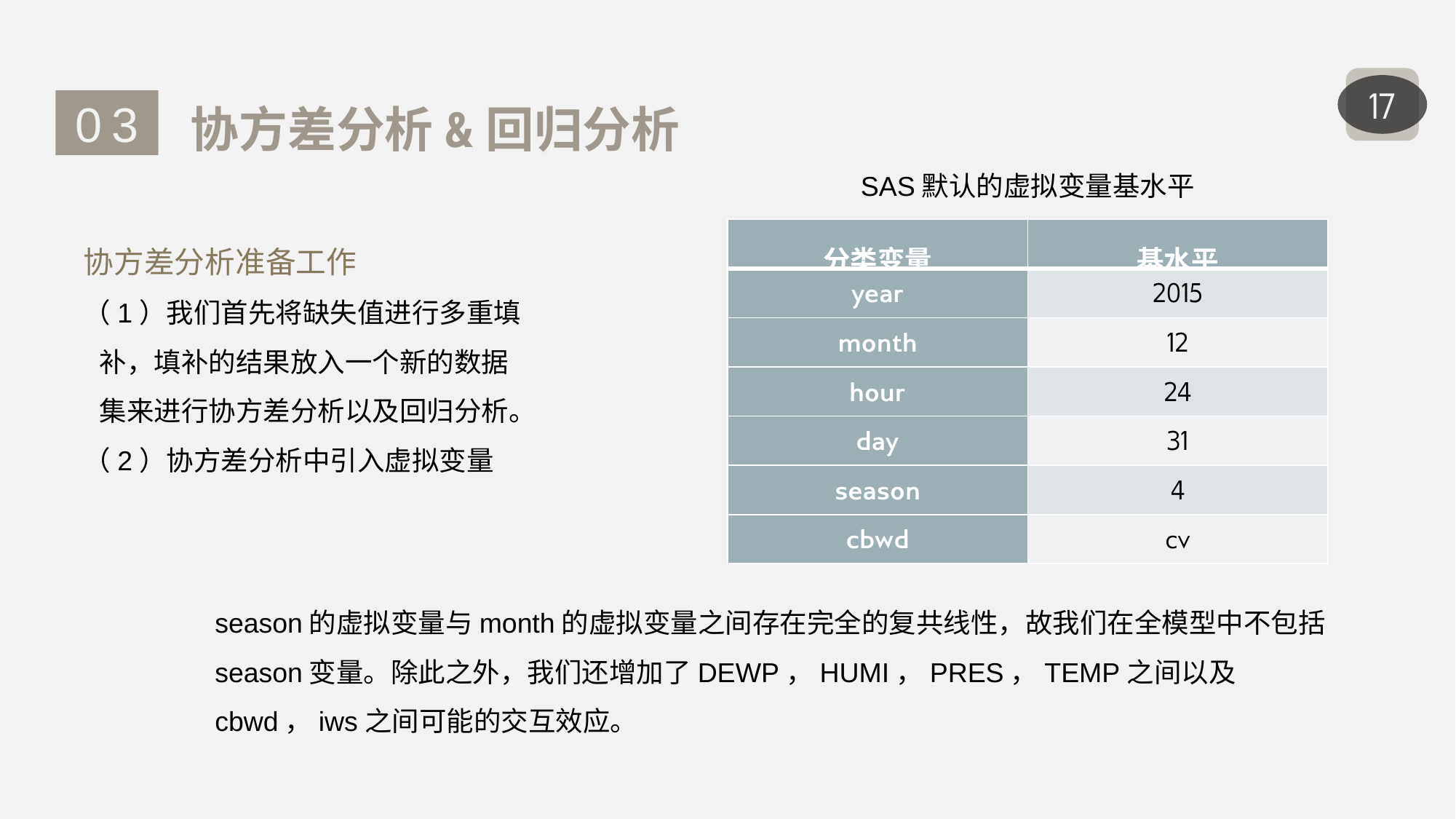

17
SAS默认的虚拟变量基水平
协方差分析准备工作
（1）我们首先将缺失值进行多重填补，填补的结果放入一个新的数据集来进行协方差分析以及回归分析。
（2）协方差分析中引入虚拟变量
| 分类变量 | 基水平 |
| --- | --- |
| year | 2015 |
| month | 12 |
| hour | 24 |
| day | 31 |
| season | 4 |
| cbwd | cv |
season的虚拟变量与month的虚拟变量之间存在完全的复共线性，故我们在全模型中不包括season变量。除此之外，我们还增加了DEWP，HUMI，PRES，TEMP之间以及cbwd，iws之间可能的交互效应。